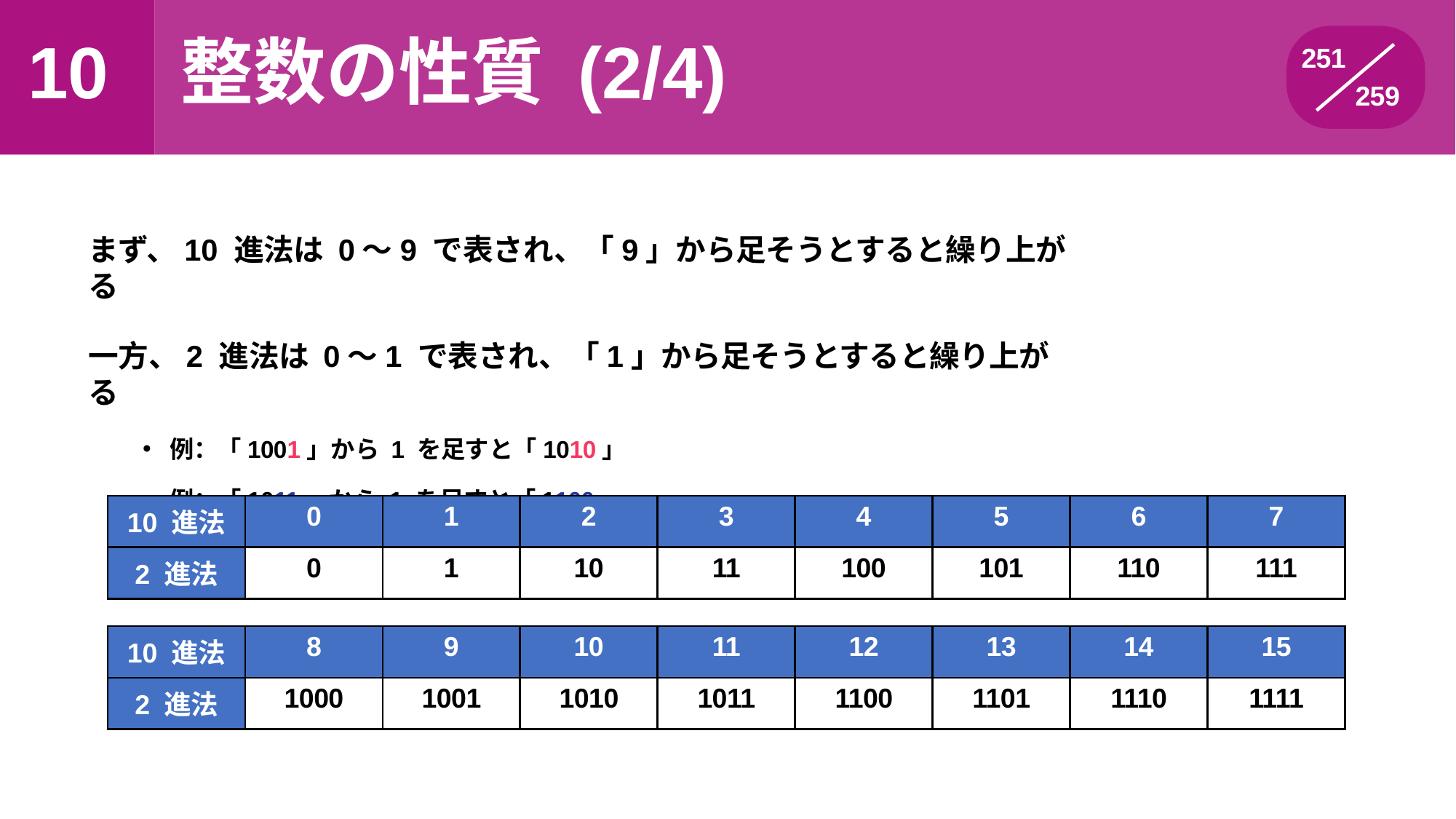

# 10	整数の性質 (2/4)
251
259
まず、10 進法は 0～9 で表され、「9」から足そうとすると繰り上がる
一方、2 進法は 0～1 で表され、「1」から足そうとすると繰り上がる
例：「1001」から 1 を足すと「1010」
例：「1011」から 1 を足すと「1100」
| 10 進法 | 0 | 1 | 2 | 3 | 4 | 5 | 6 | 7 |
| --- | --- | --- | --- | --- | --- | --- | --- | --- |
| 2 進法 | 0 | 1 | 10 | 11 | 100 | 101 | 110 | 111 |
| 10 進法 | 8 | 9 | 10 | 11 | 12 | 13 | 14 | 15 |
| --- | --- | --- | --- | --- | --- | --- | --- | --- |
| 2 進法 | 1000 | 1001 | 1010 | 1011 | 1100 | 1101 | 1110 | 1111 |